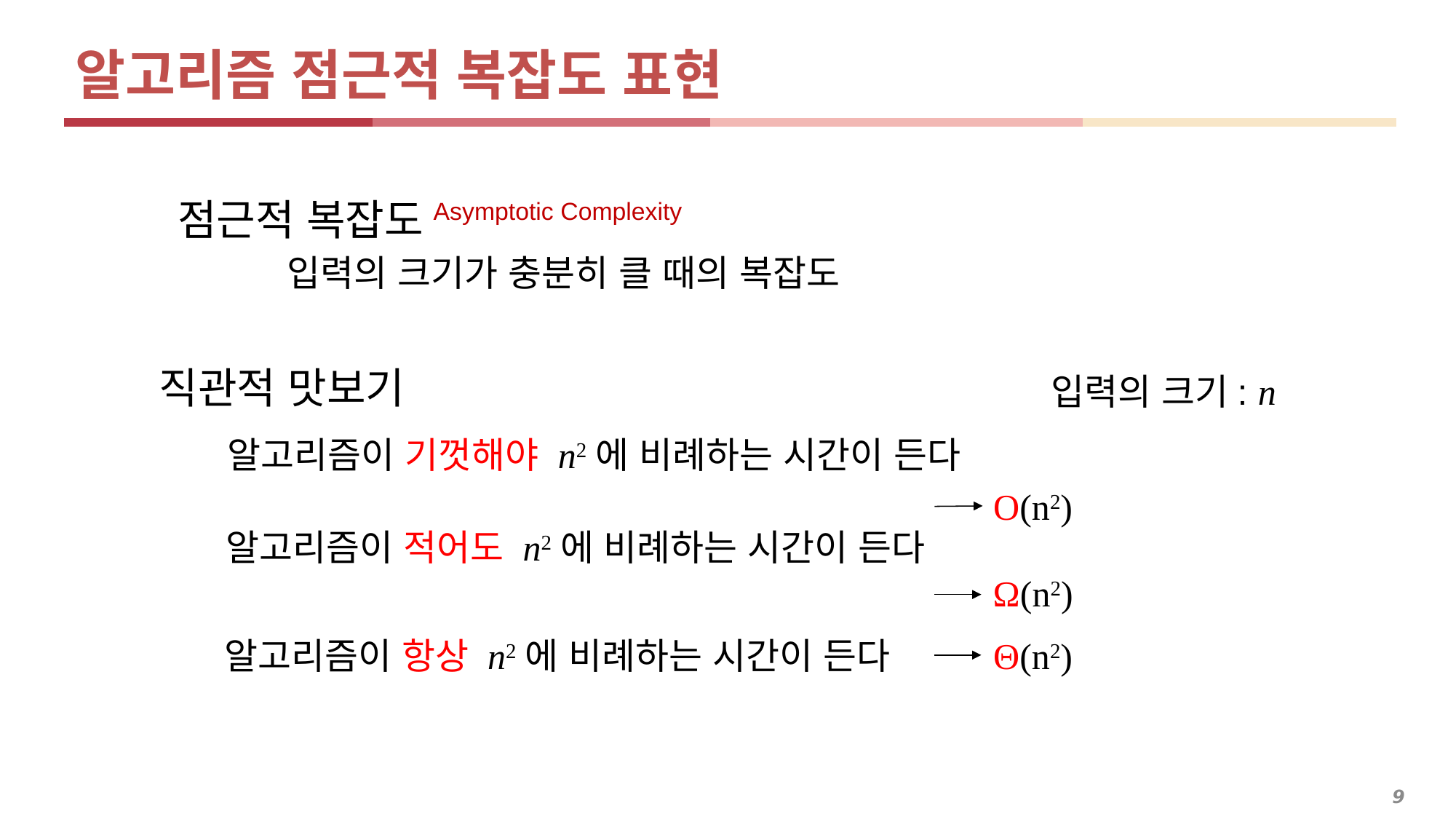

알고리즘 점근적 복잡도 표현
점근적 복잡도Asymptotic Complexity
	입력의 크기가 충분히 클 때의 복잡도
직관적 맛보기
입력의 크기: n
알고리즘이 기껏해야 n2에 비례하는 시간이 든다
O(n2)
알고리즘이 적어도 n2에 비례하는 시간이 든다
Ω(n2)
알고리즘이 항상 n2에 비례하는 시간이 든다
Θ(n2)